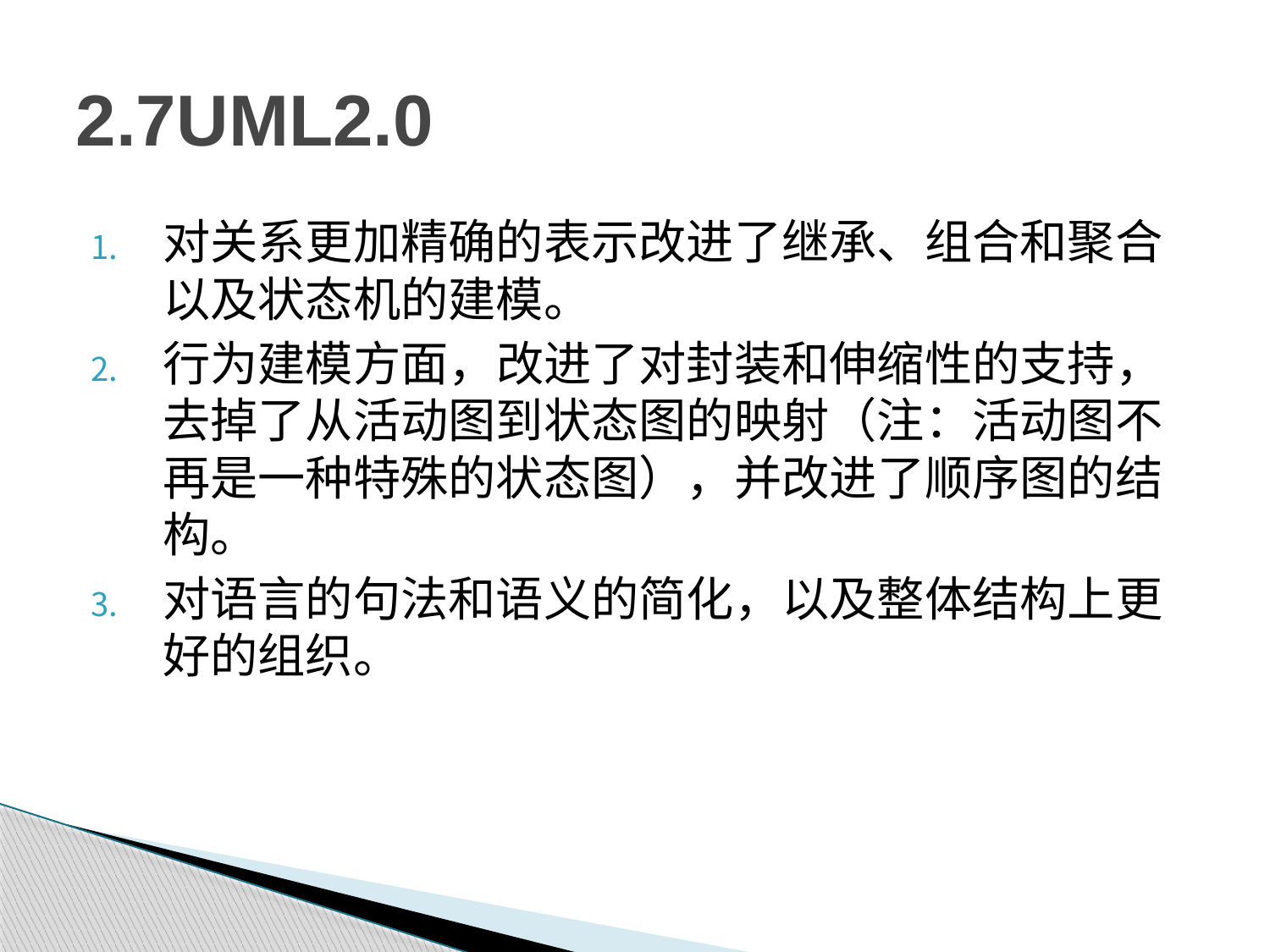

# 2.7UML2.0
对关系更加精确的表示改进了继承、组合和聚合以及状态机的建模。
行为建模方面，改进了对封装和伸缩性的支持，去掉了从活动图到状态图的映射（注：活动图不再是一种特殊的状态图），并改进了顺序图的结构。
对语言的句法和语义的简化，以及整体结构上更好的组织。